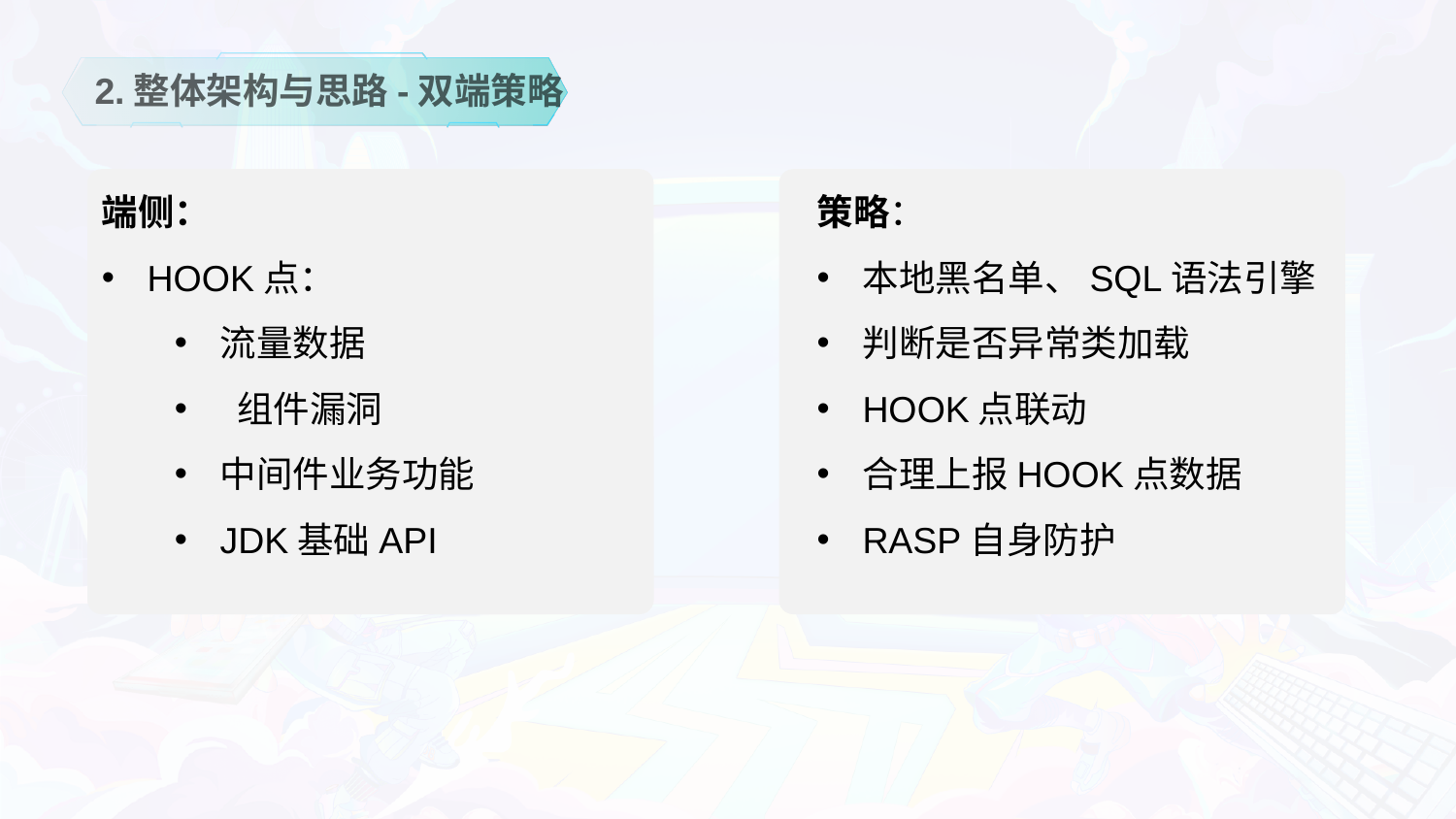

2.整体架构与思路-双端策略
端侧：
HOOK点：
流量数据
 组件漏洞
中间件业务功能
JDK基础API
策略：
本地黑名单、SQL语法引擎
判断是否异常类加载
HOOK点联动
合理上报HOOK点数据
RASP自身防护